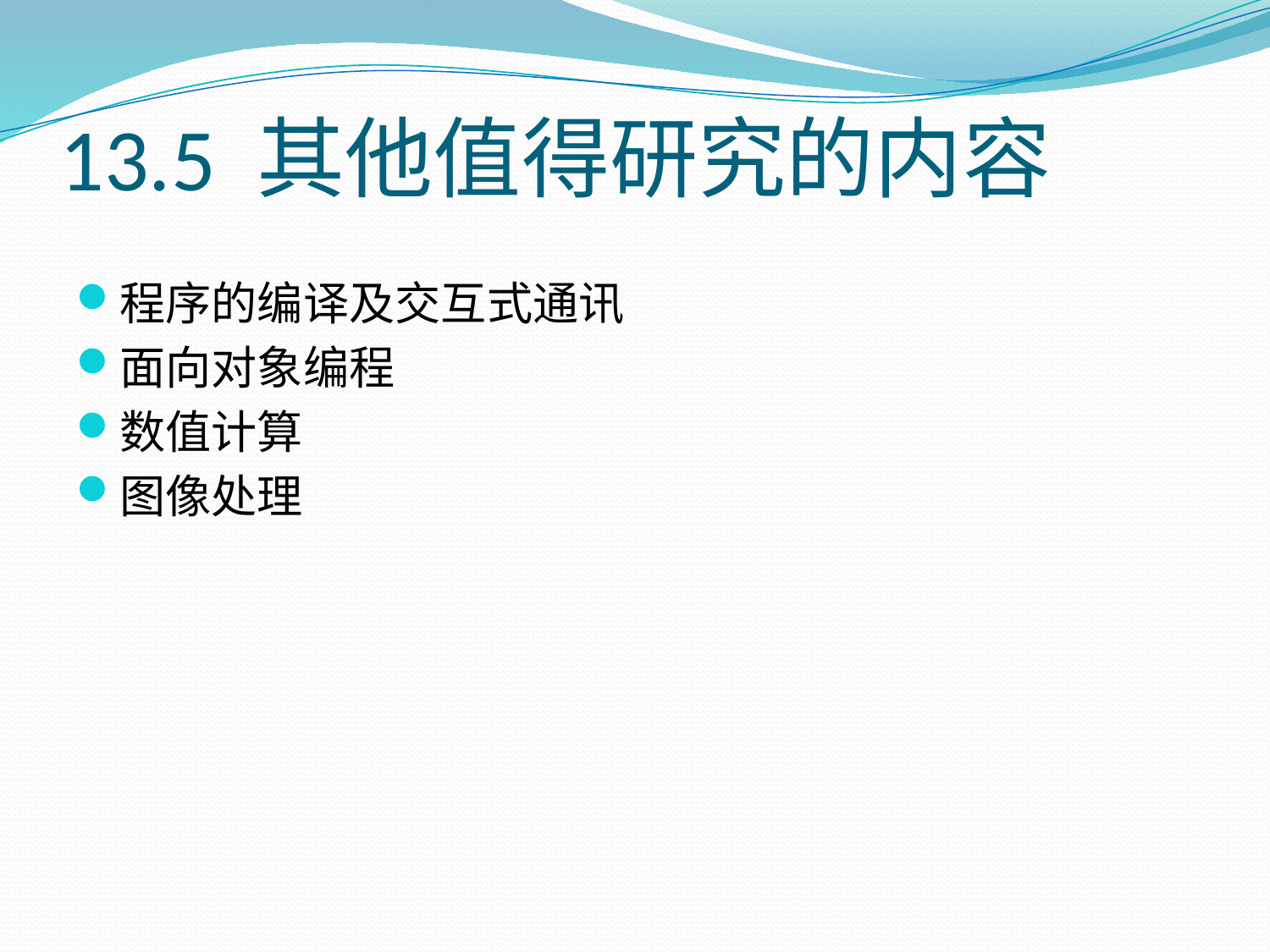

# 13.5 其他值得研究的内容
程序的编译及交互式通讯
面向对象编程
数值计算
图像处理